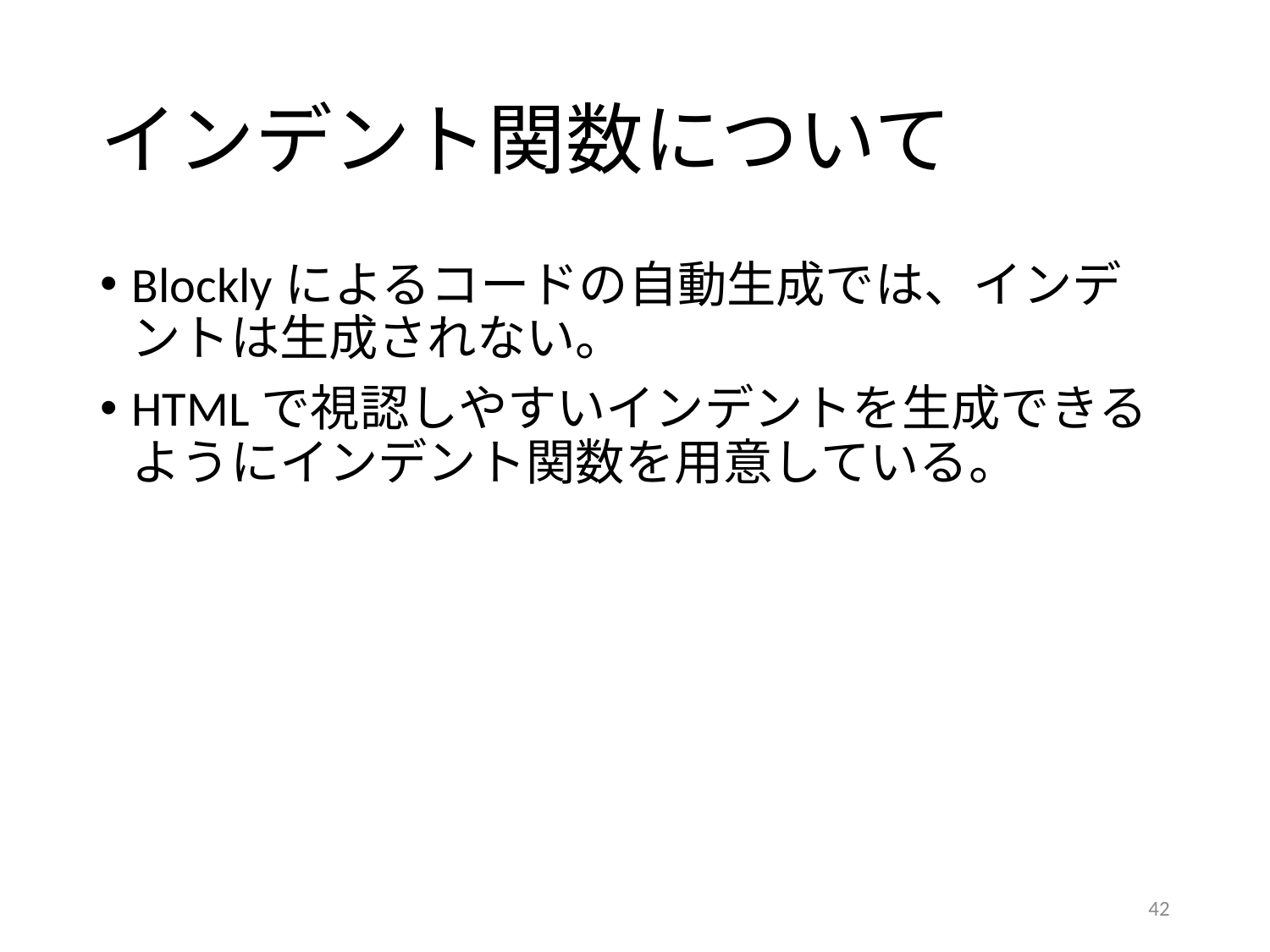

# インデント関数について
Blocklyによるコードの自動生成では、インデントは生成されない。
HTMLで視認しやすいインデントを生成できるようにインデント関数を用意している。

42